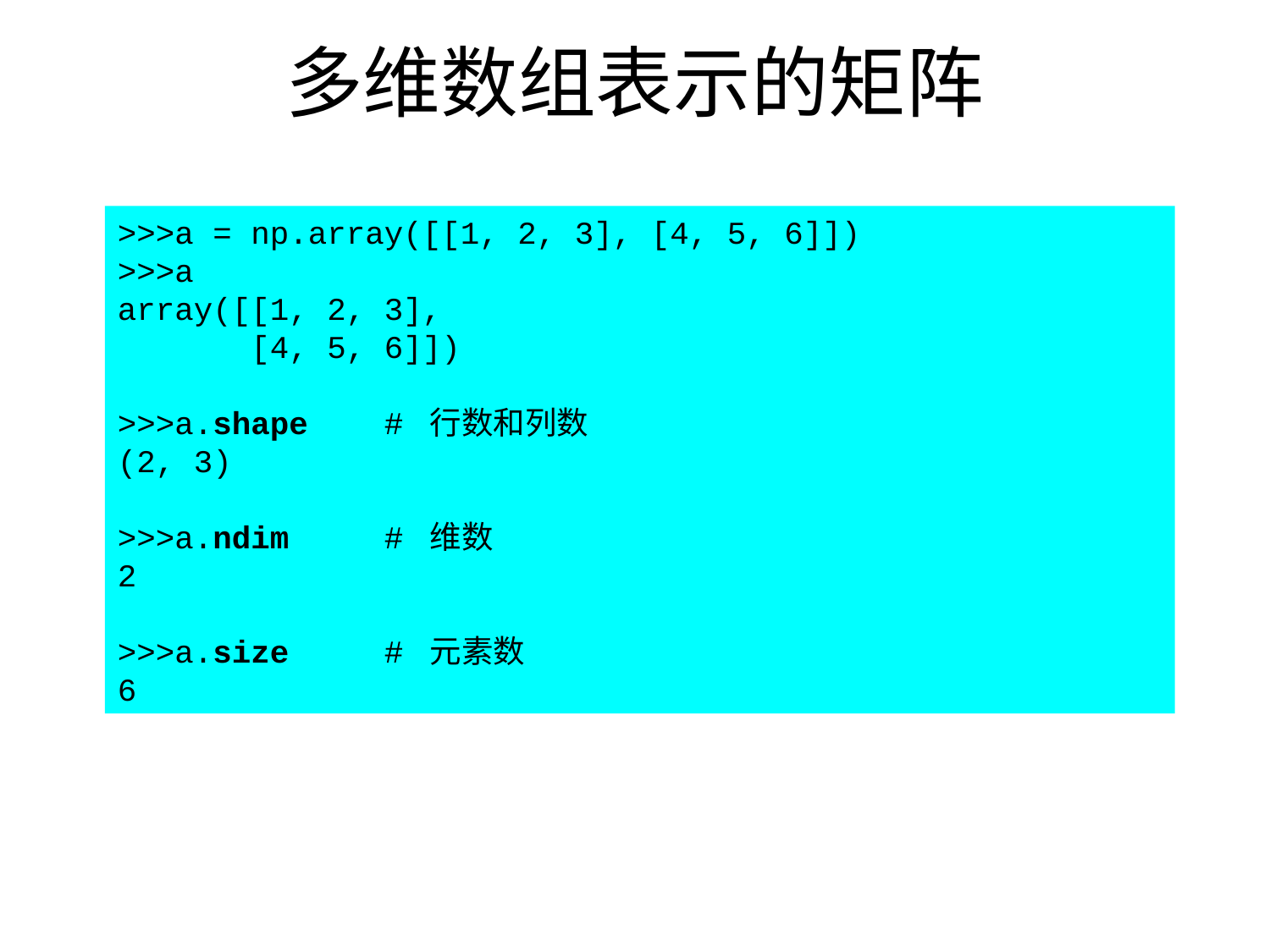

# 多维数组表示的矩阵
>>>a = np.array([[1, 2, 3], [4, 5, 6]])
>>>a
array([[1, 2, 3],
       [4, 5, 6]])

>>>a.shape    # 行数和列数
(2, 3)

>>>a.ndim     # 维数
2

>>>a.size     # 元素数
6